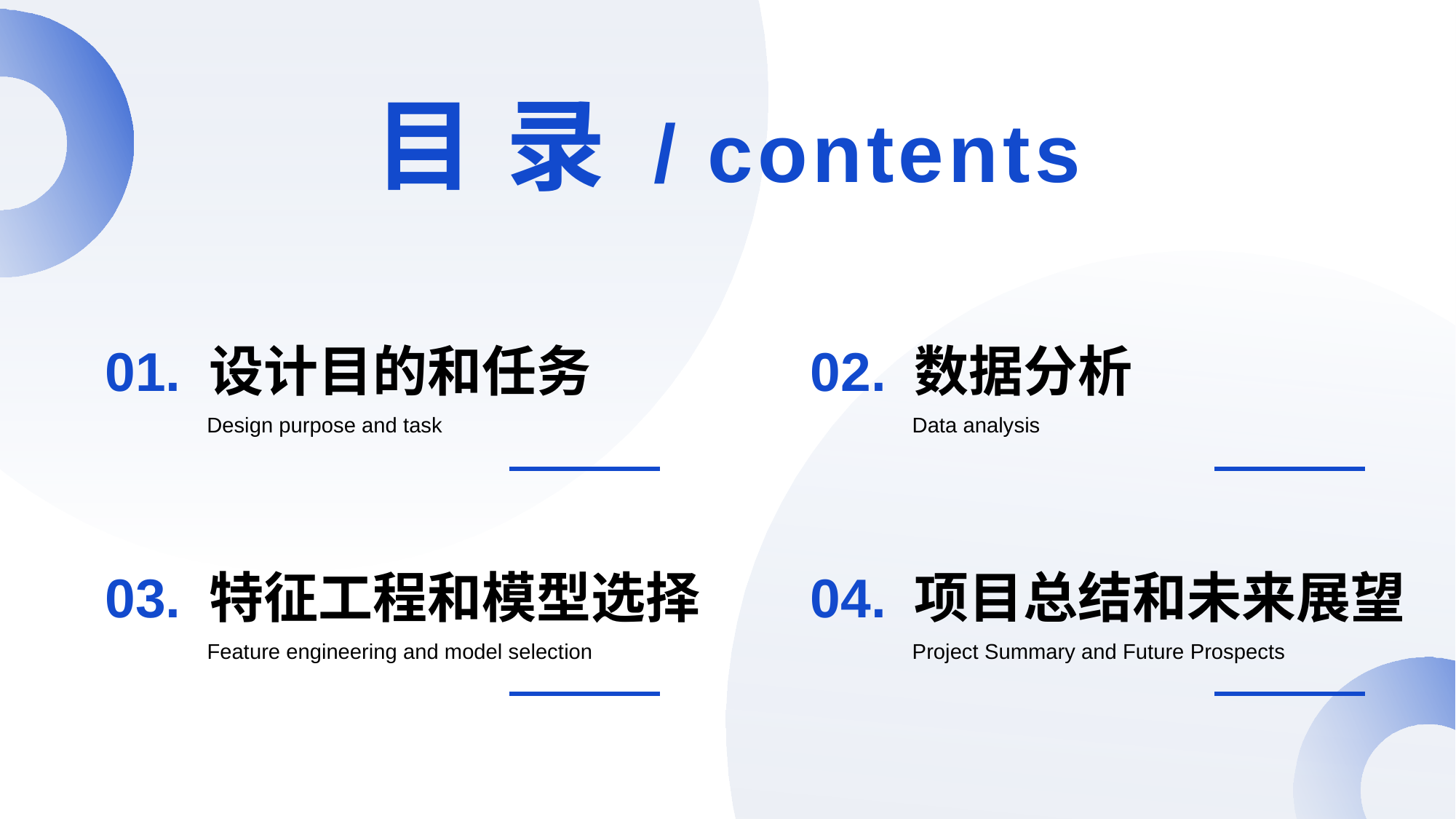

行业PPT模板http://www.1ppt.com/hangye/

目 录 / contents

01. 设计目的和任务
02. 数据分析
Design purpose and task
Data analysis
03. 特征工程和模型选择
04. 项目总结和未来展望
Feature engineering and model selection
Project Summary and Future Prospects